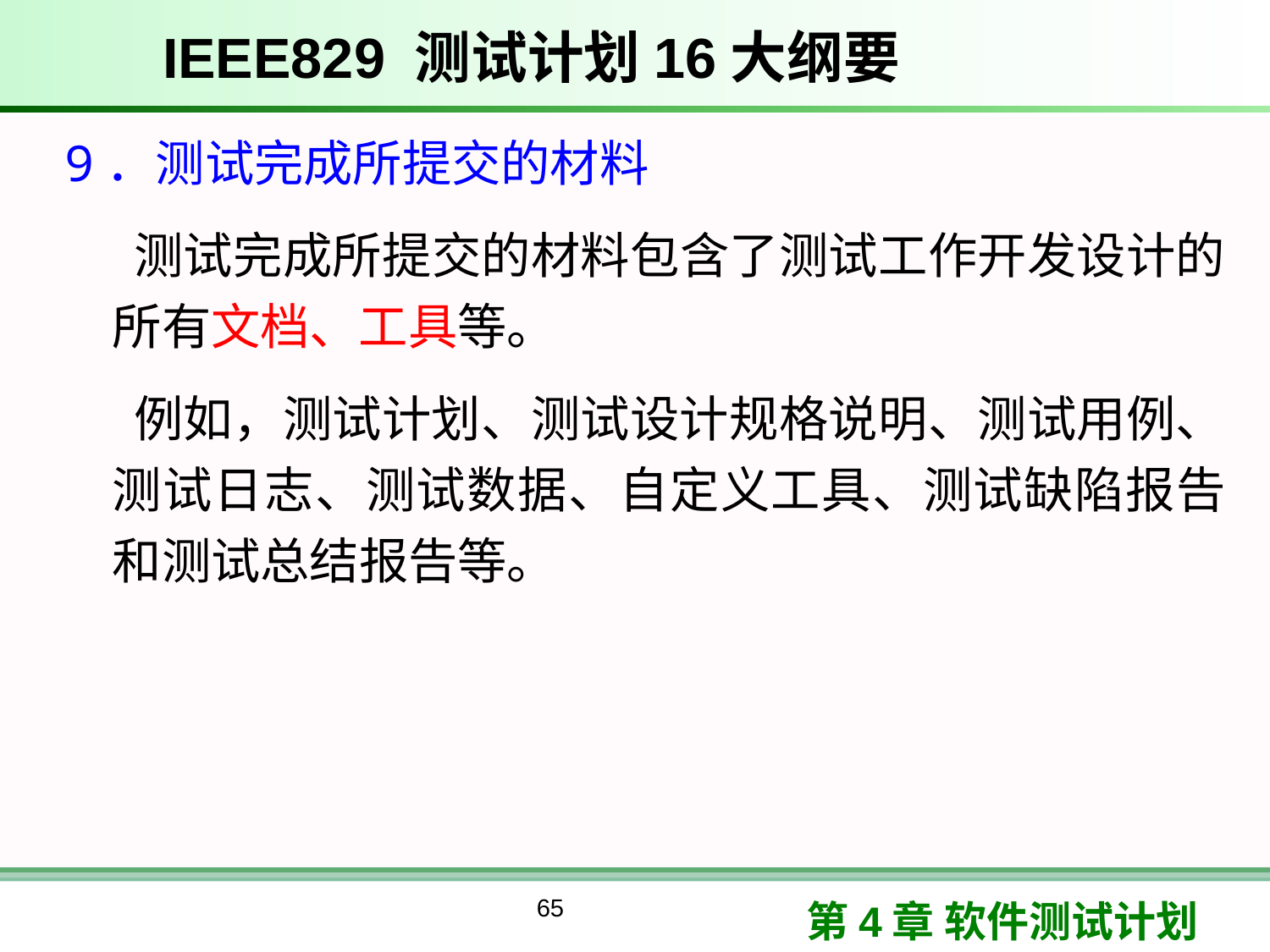

# IEEE829 测试计划16大纲要
9．测试完成所提交的材料
     测试完成所提交的材料包含了测试工作开发设计的所有文档、工具等。
     例如，测试计划、测试设计规格说明、测试用例、测试日志、测试数据、自定义工具、测试缺陷报告和测试总结报告等。

65